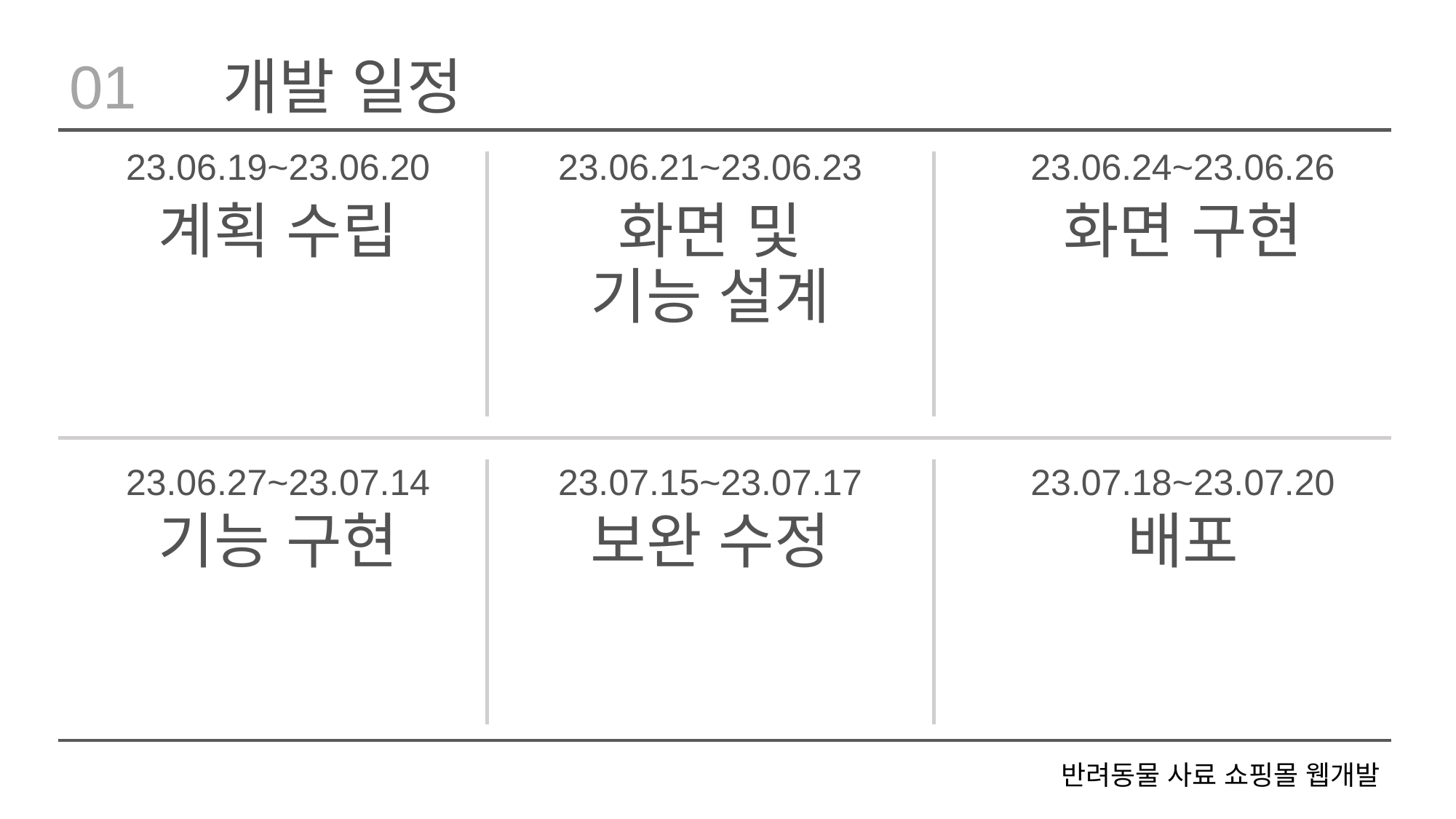

01
개발 일정
23.06.19~23.06.20
23.06.21~23.06.23
23.06.24~23.06.26
화면 및 기능 설계
화면 구현
계획 수립
23.06.27~23.07.14
23.07.15~23.07.17
23.07.18~23.07.20
기능 구현
보완 수정
배포
반려동물 사료 쇼핑몰 웹개발